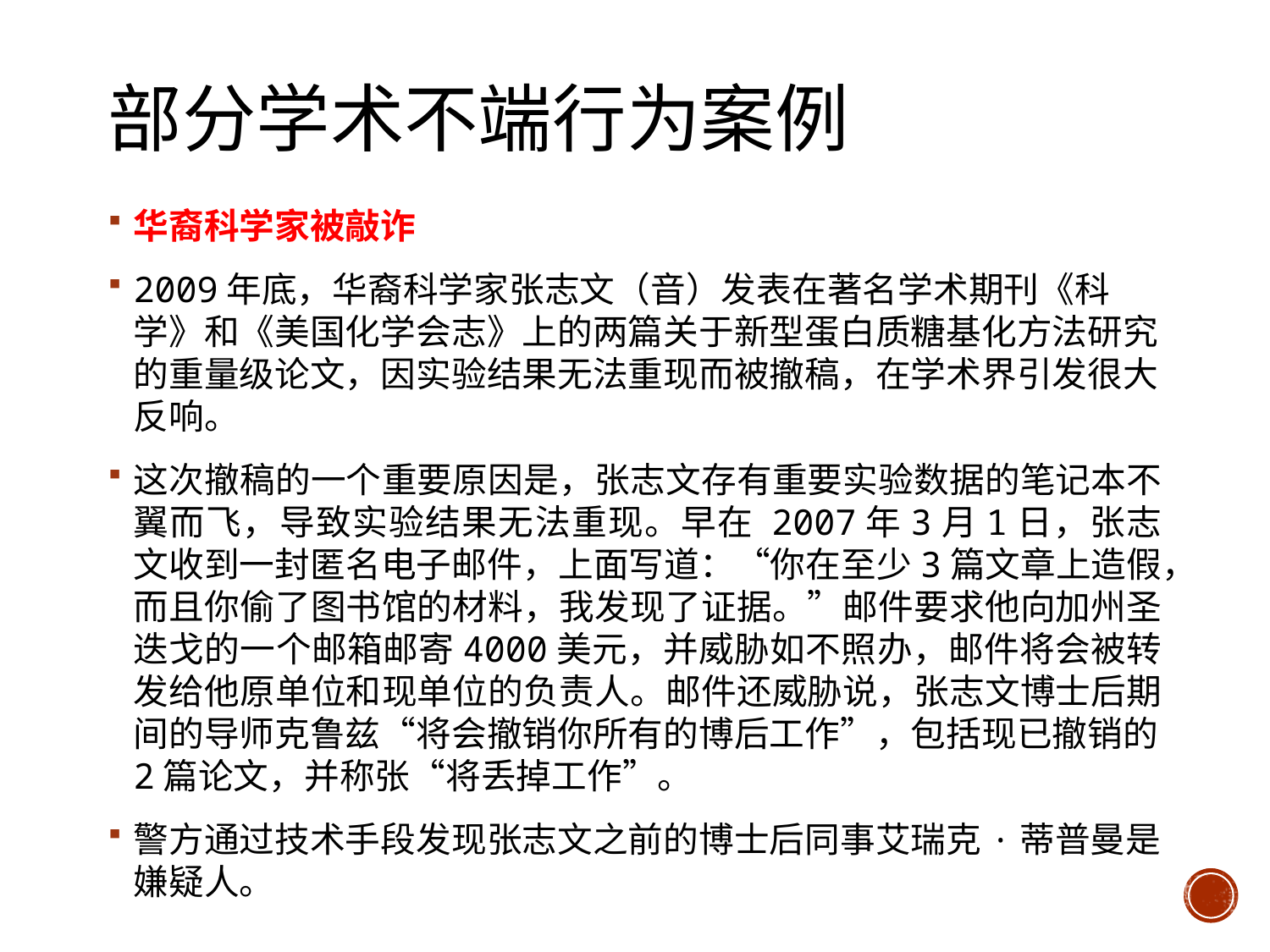

# 部分学术不端行为案例
华裔科学家被敲诈
2009年底，华裔科学家张志文（音）发表在著名学术期刊《科学》和《美国化学会志》上的两篇关于新型蛋白质糖基化方法研究的重量级论文，因实验结果无法重现而被撤稿，在学术界引发很大反响。
这次撤稿的一个重要原因是，张志文存有重要实验数据的笔记本不翼而飞，导致实验结果无法重现。早在 2007年3月1日，张志文收到一封匿名电子邮件，上面写道：“你在至少3篇文章上造假，而且你偷了图书馆的材料，我发现了证据。”邮件要求他向加州圣迭戈的一个邮箱邮寄4000美元，并威胁如不照办，邮件将会被转发给他原单位和现单位的负责人。邮件还威胁说，张志文博士后期间的导师克鲁兹“将会撤销你所有的博后工作”，包括现已撤销的2篇论文，并称张“将丢掉工作”。
警方通过技术手段发现张志文之前的博士后同事艾瑞克·蒂普曼是嫌疑人。